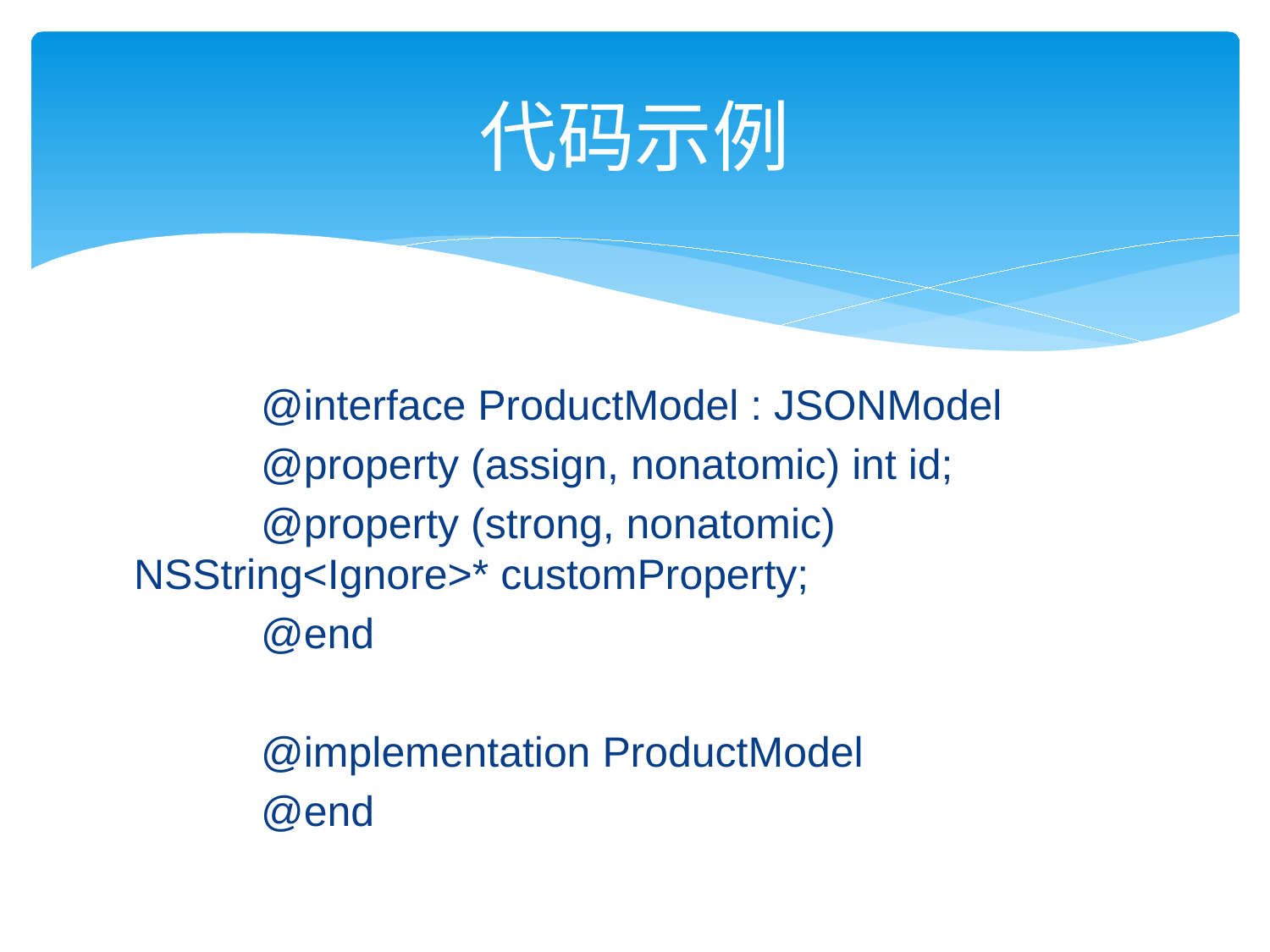

# 代码示例
	@interface ProductModel : JSONModel
	@property (assign, nonatomic) int id;
	@property (strong, nonatomic) NSString<Ignore>* customProperty;
	@end

	@implementation ProductModel
	@end